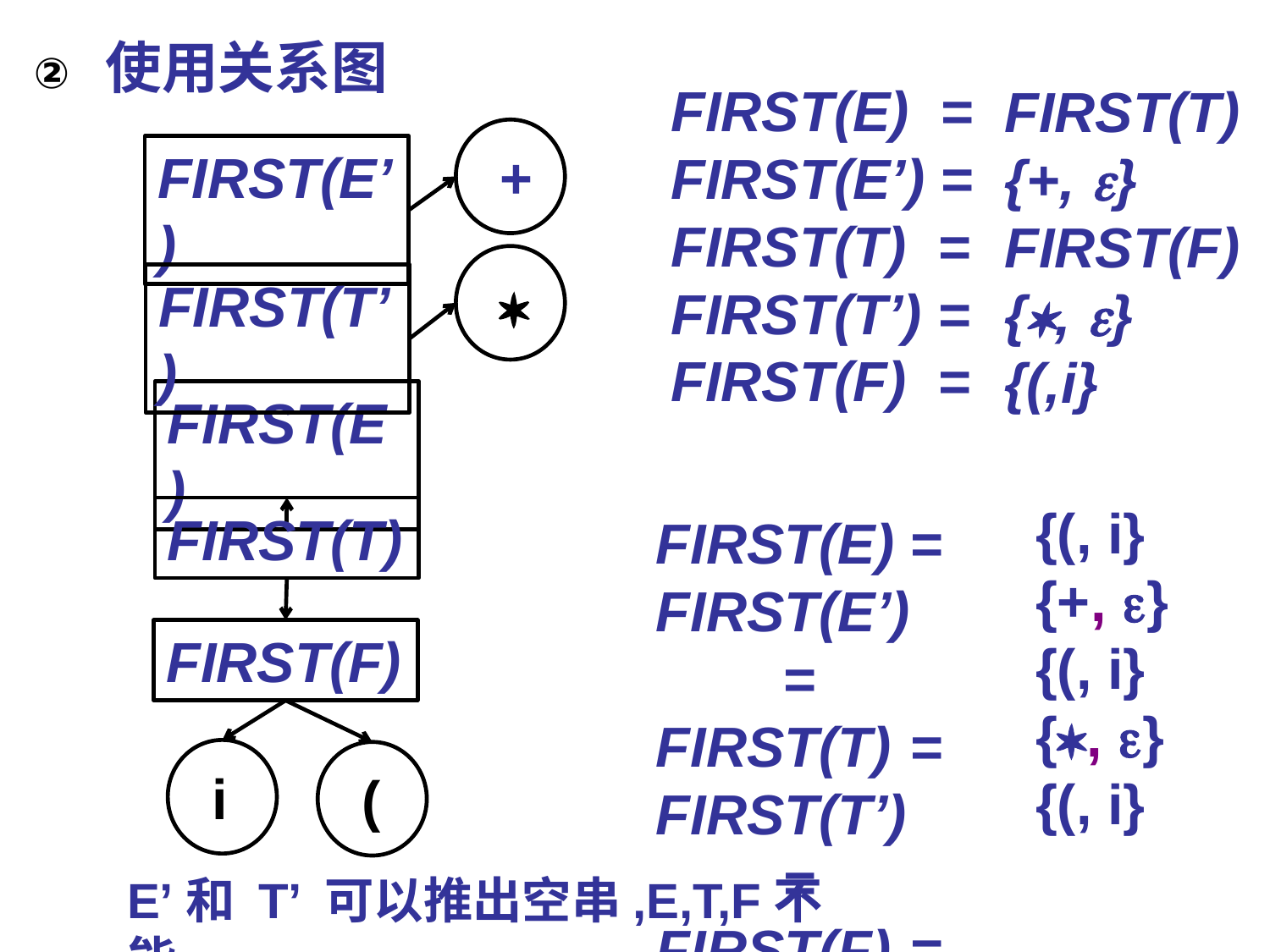

使用关系图
FIRST(E)  =
FIRST(E’) =
FIRST(T)  =
FIRST(T’) =
FIRST(F)  =
FIRST(T)
{+, ε}
FIRST(F)
{∗, ε}
{(,i}
 +
FIRST(E’)
 ∗
FIRST(T’)
FIRST(E)
{(, i}
{+, ε}
{(, i}
{∗, ε}
{(, i}
FIRST(T)
FIRST(E)	=
FIRST(E’)	=
FIRST(T)	=
FIRST(T’) 	=
FIRST(F)	=
FIRST(F)
 i
 (
E’和 T’ 可以推出空串,E,T,F不能